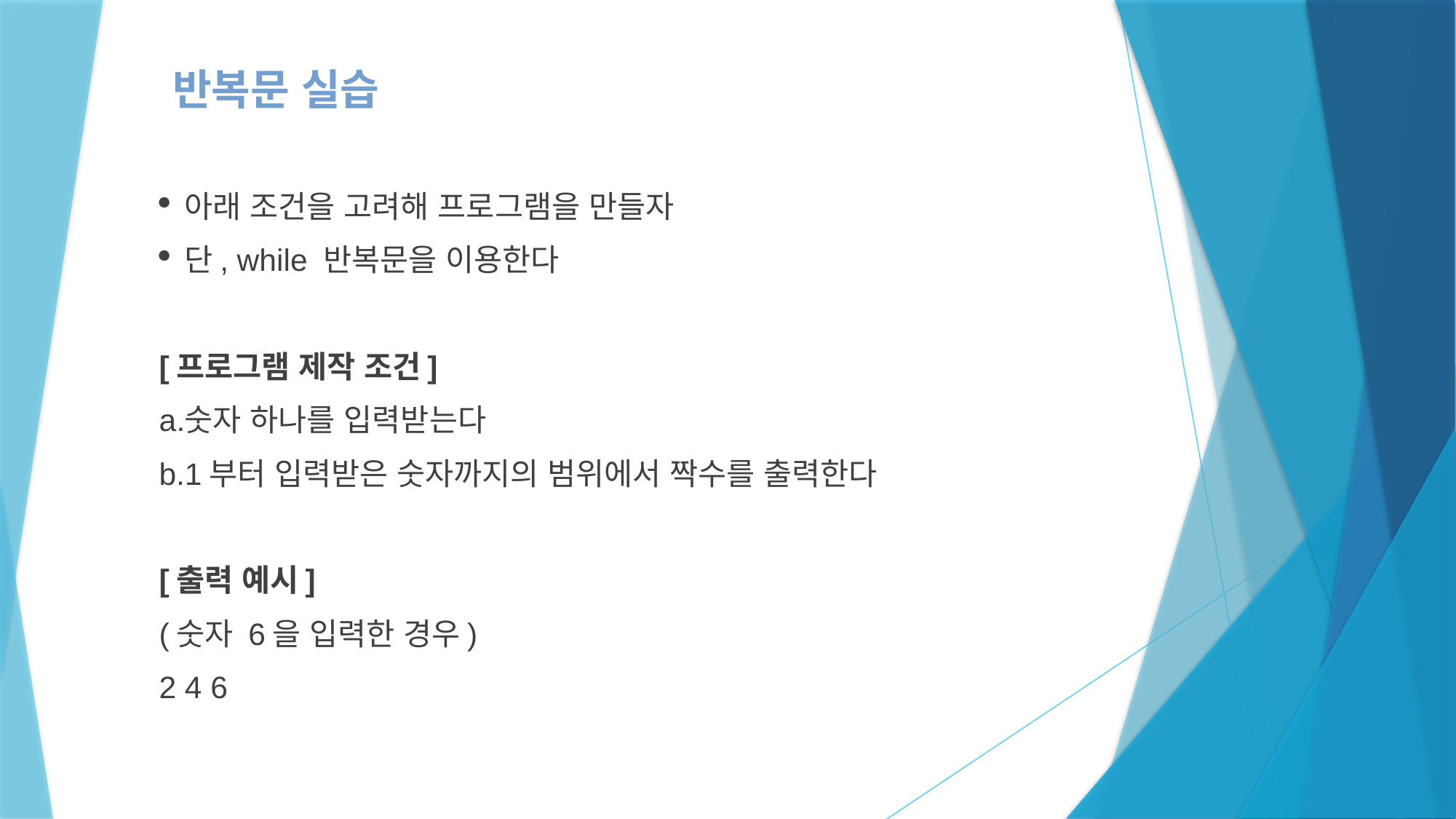

반복문 실습
아래 조건을 고려해 프로그램을 만들자
단, while 반복문을 이용한다

[프로그램 제작 조건]
숫자 하나를 입력받는다
1부터 입력받은 숫자까지의 범위에서 짝수를 출력한다

[출력 예시]
(숫자 6을 입력한 경우)
2 4 6